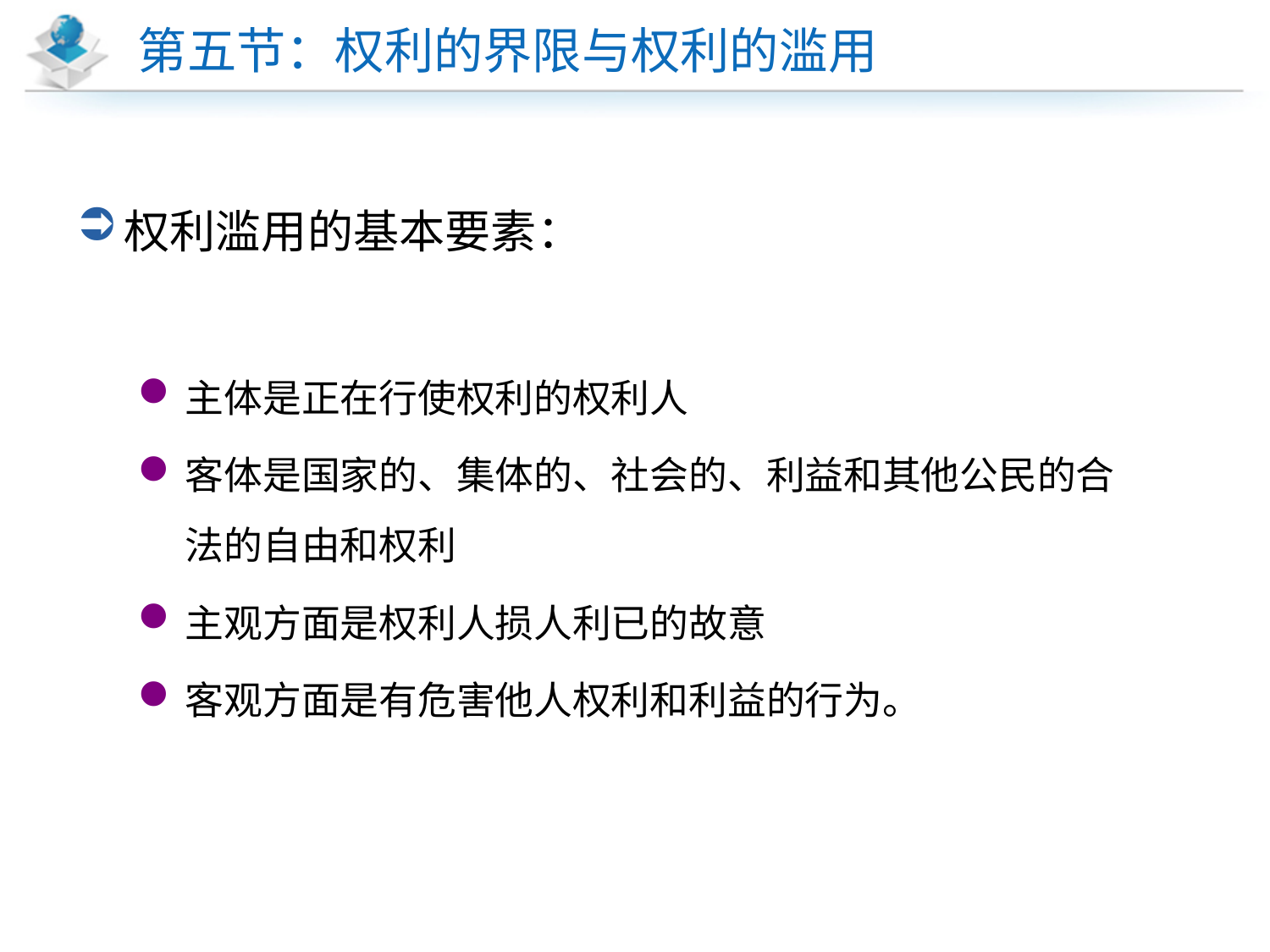

# 第五节：权利的界限与权利的滥用
权利滥用的基本要素：
主体是正在行使权利的权利人
客体是国家的、集体的、社会的、利益和其他公民的合法的自由和权利
主观方面是权利人损人利已的故意
客观方面是有危害他人权利和利益的行为。